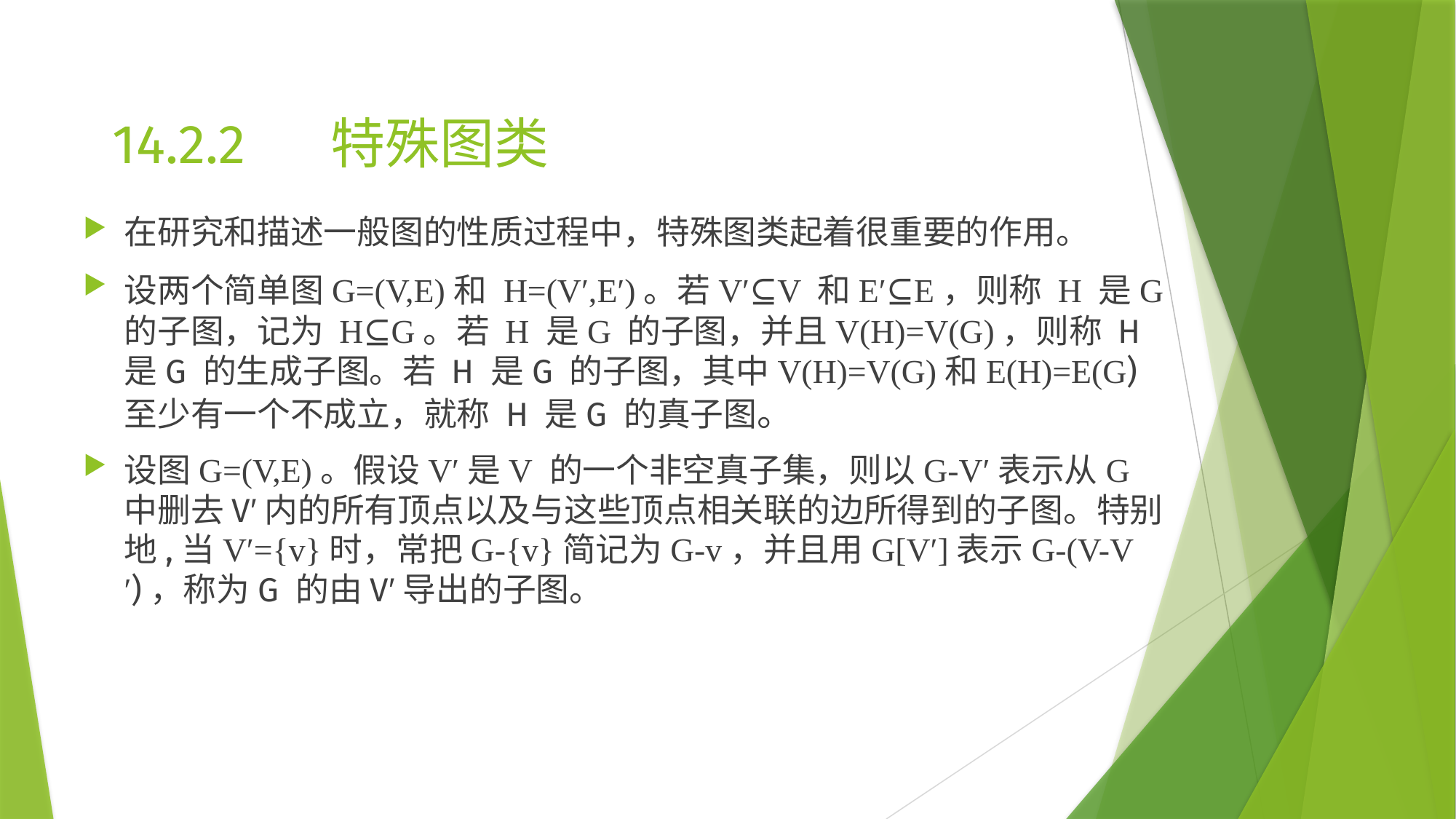

14.2.2 	特殊图类
在研究和描述一般图的性质过程中，特殊图类起着很重要的作用。
设两个简单图G=(V,E)和 H=(V′,E′)。若V′⊆V 和E′⊆E，则称 H 是G 的子图，记为 H⊆G。若 H 是G 的子图，并且V(H)=V(G)，则称 H 是G 的生成子图。若 H 是G 的子图，其中V(H)=V(G)和E(H)=E(G)至少有一个不成立，就称 H 是G 的真子图。
设图G=(V,E)。假设V′是V 的一个非空真子集，则以G-V′表示从G 中删去V′内的所有顶点以及与这些顶点相关联的边所得到的子图。特别地,当V′={v}时，常把G-{v}简记为G-v，并且用G[V′]表示G-(V-V′)，称为G 的由V′导出的子图。